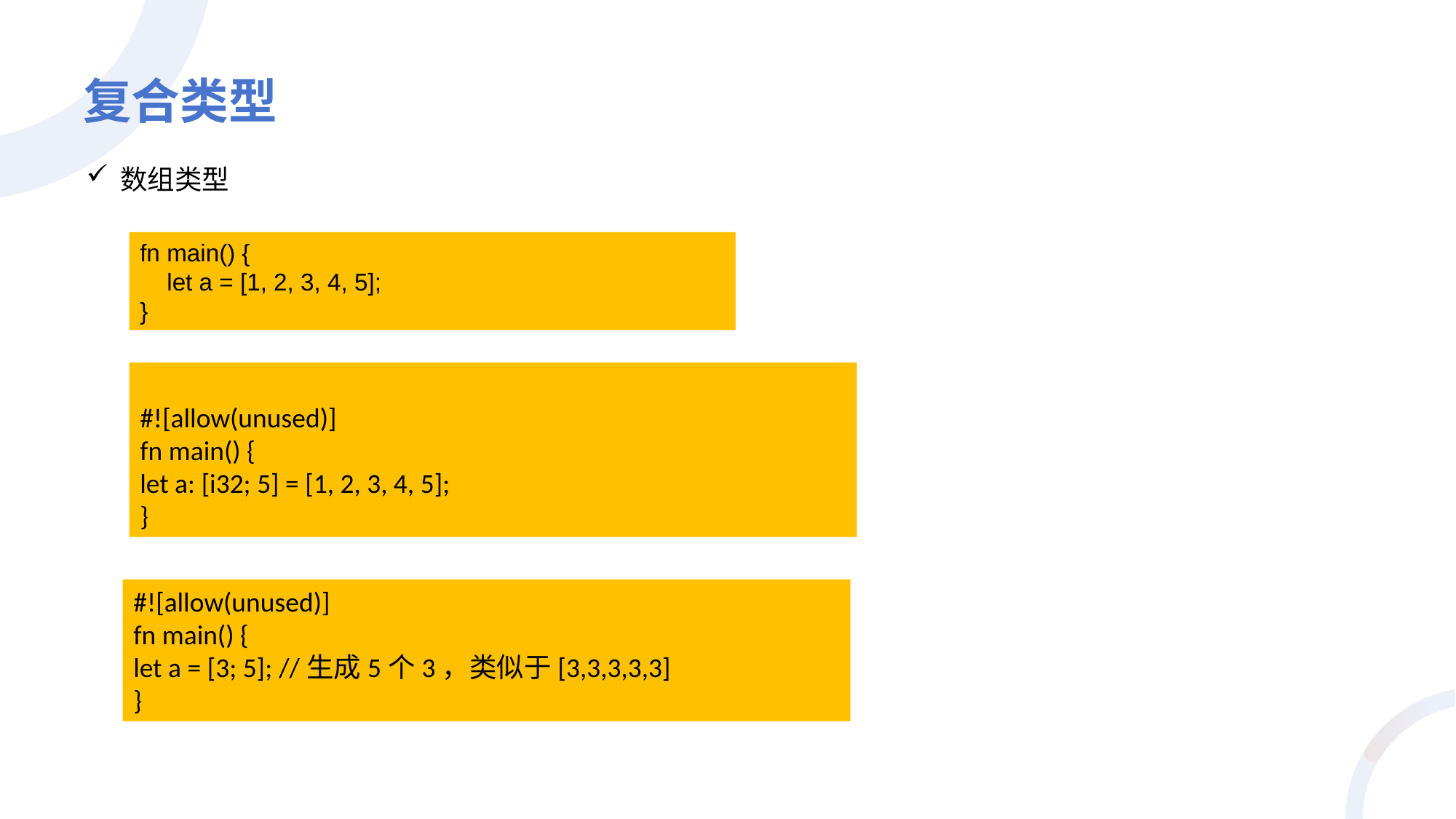

# 复合类型
数组类型
fn main() {
    let a = [1, 2, 3, 4, 5];
}

#![allow(unused)]
fn main() {
let a: [i32; 5] = [1, 2, 3, 4, 5];
}
#![allow(unused)]
fn main() {
let a = [3; 5]; //生成5个3，类似于[3,3,3,3,3]
}